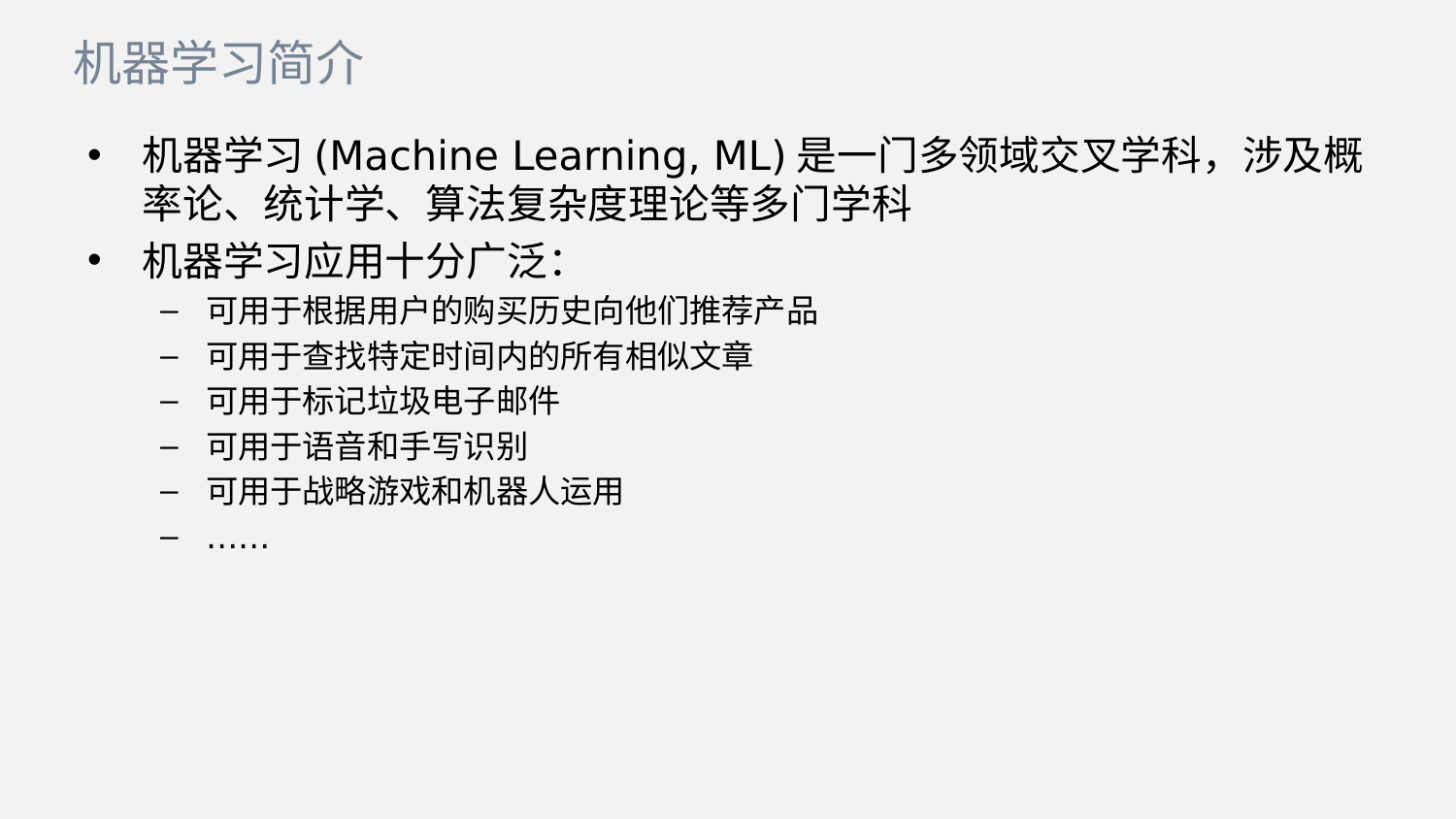

机器学习简介
机器学习(Machine Learning, ML)是一门多领域交叉学科，涉及概率论、统计学、算法复杂度理论等多门学科
机器学习应用十分广泛：
可用于根据用户的购买历史向他们推荐产品
可用于查找特定时间内的所有相似文章
可用于标记垃圾电子邮件
可用于语音和手写识别
可用于战略游戏和机器人运用
……